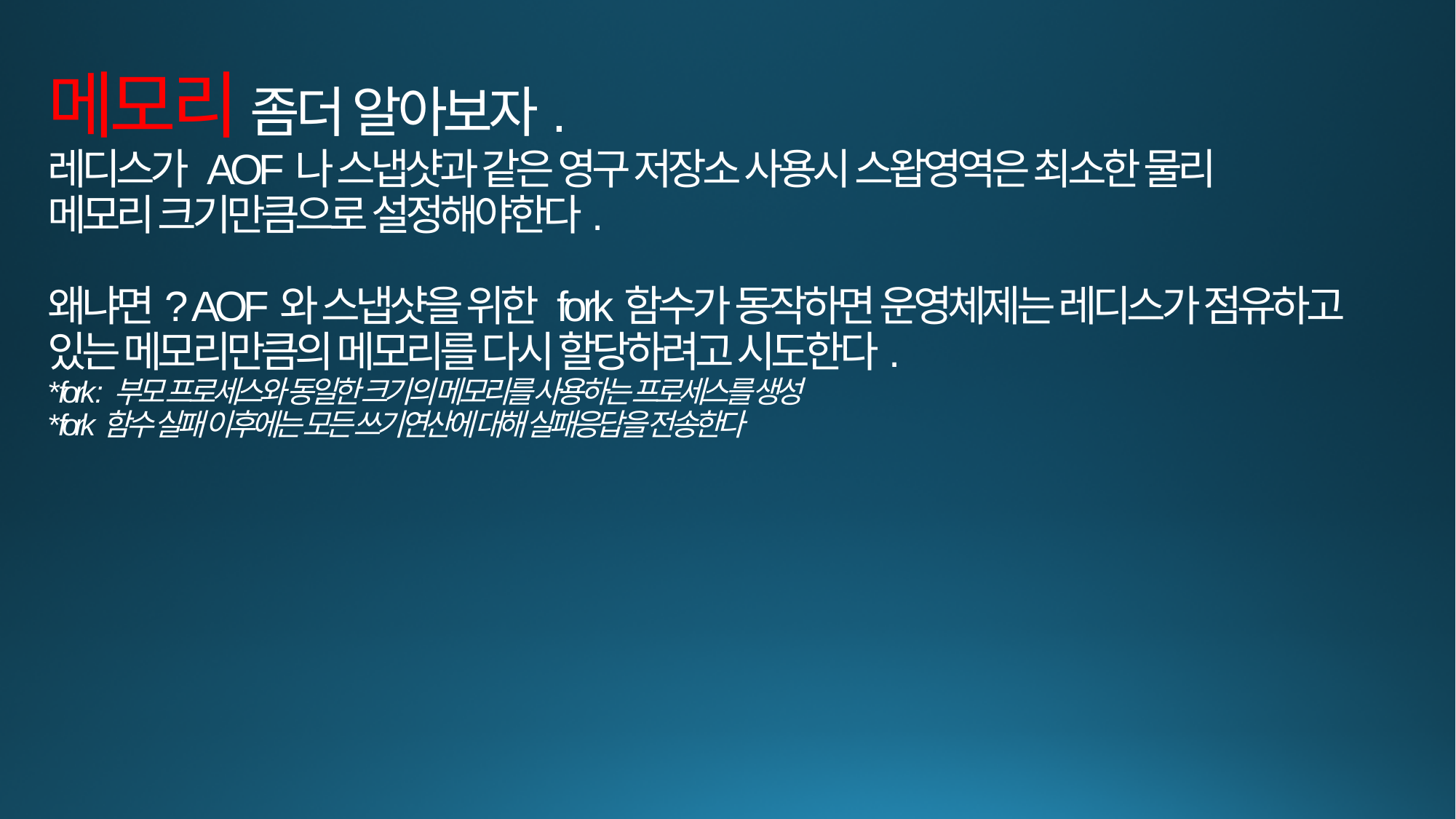

# 메모리 좀더 알아보자. 레디스가 AOF나 스냅샷과 같은 영구 저장소 사용시 스왑영역은 최소한 물리 메모리 크기만큼으로 설정해야한다. 왜냐면? AOF와 스냅샷을 위한 fork함수가 동작하면 운영체제는 레디스가 점유하고 있는 메모리만큼의 메모리를 다시 할당하려고 시도한다. * fork : 부모 프로세스와 동일한 크기의 메모리를 사용하는 프로세스를 생성 * fork함수 실패 이후에는 모든 쓰기연산에 대해 실패응답을 전송한다